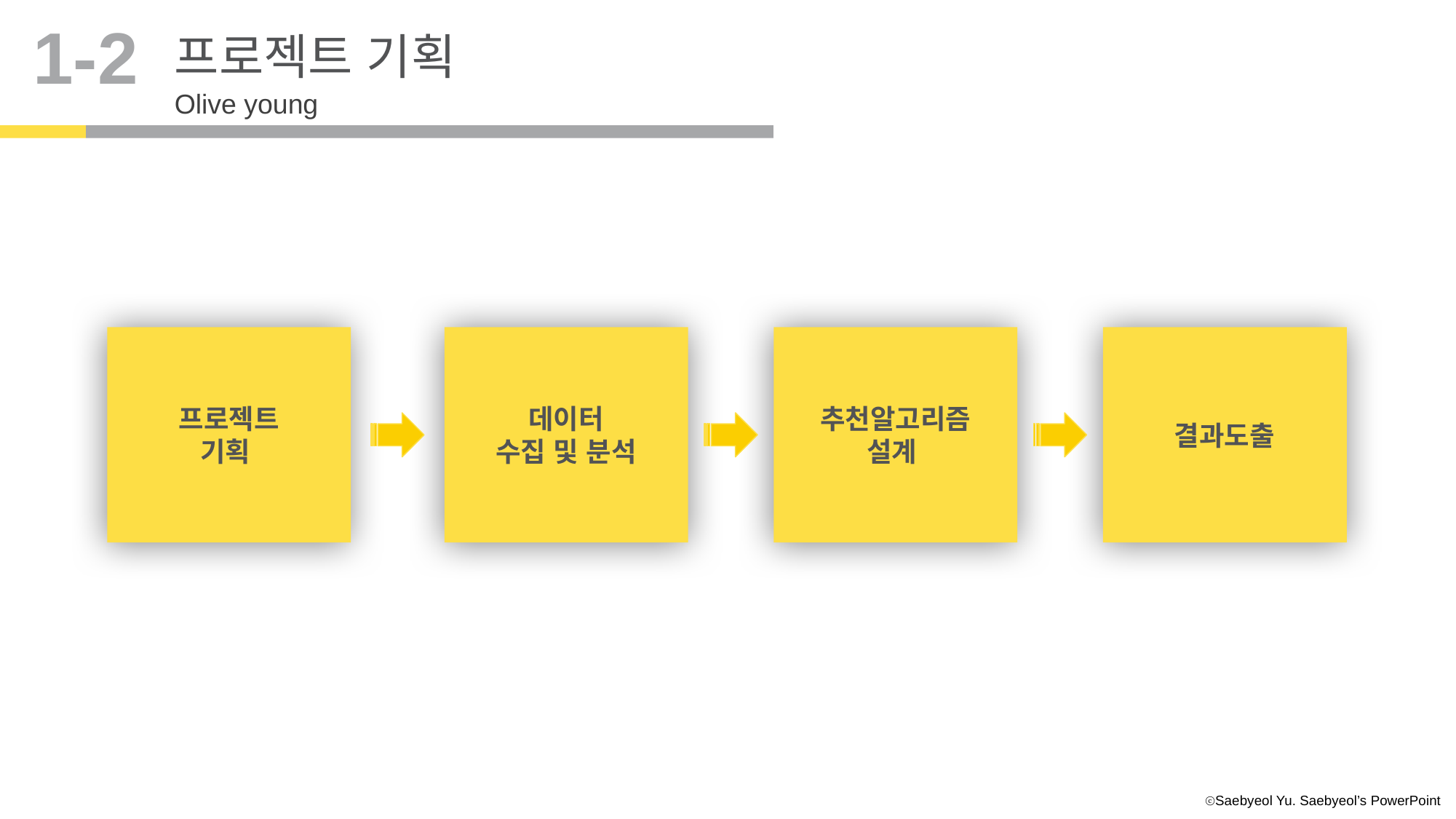

1-2
프로젝트 기획
Olive young

프로젝트 기획
데이터
수집 및 분석
추천알고리즘
설계

결과도출